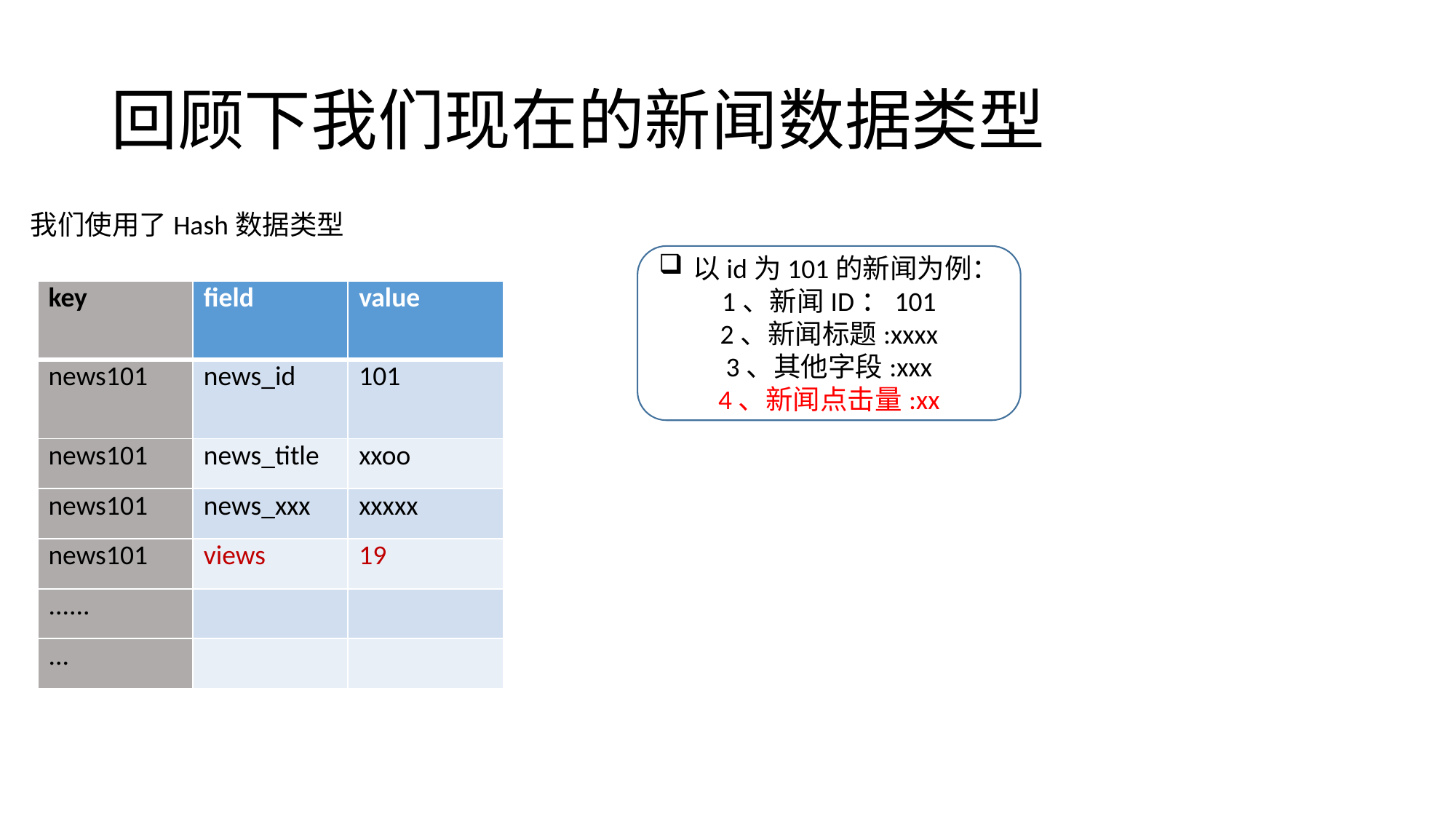

# 回顾下我们现在的新闻数据类型
我们使用了Hash数据类型
以id为101的新闻为例：
1、新闻ID：101
2、新闻标题:xxxx
3、其他字段:xxx
4、新闻点击量:xx
| key | field | value |
| --- | --- | --- |
| news101 | news\_id | 101 |
| news101 | news\_title | xxoo |
| news101 | news\_xxx | xxxxx |
| news101 | views | 19 |
| ...... |  |  |
| ... |  |  |